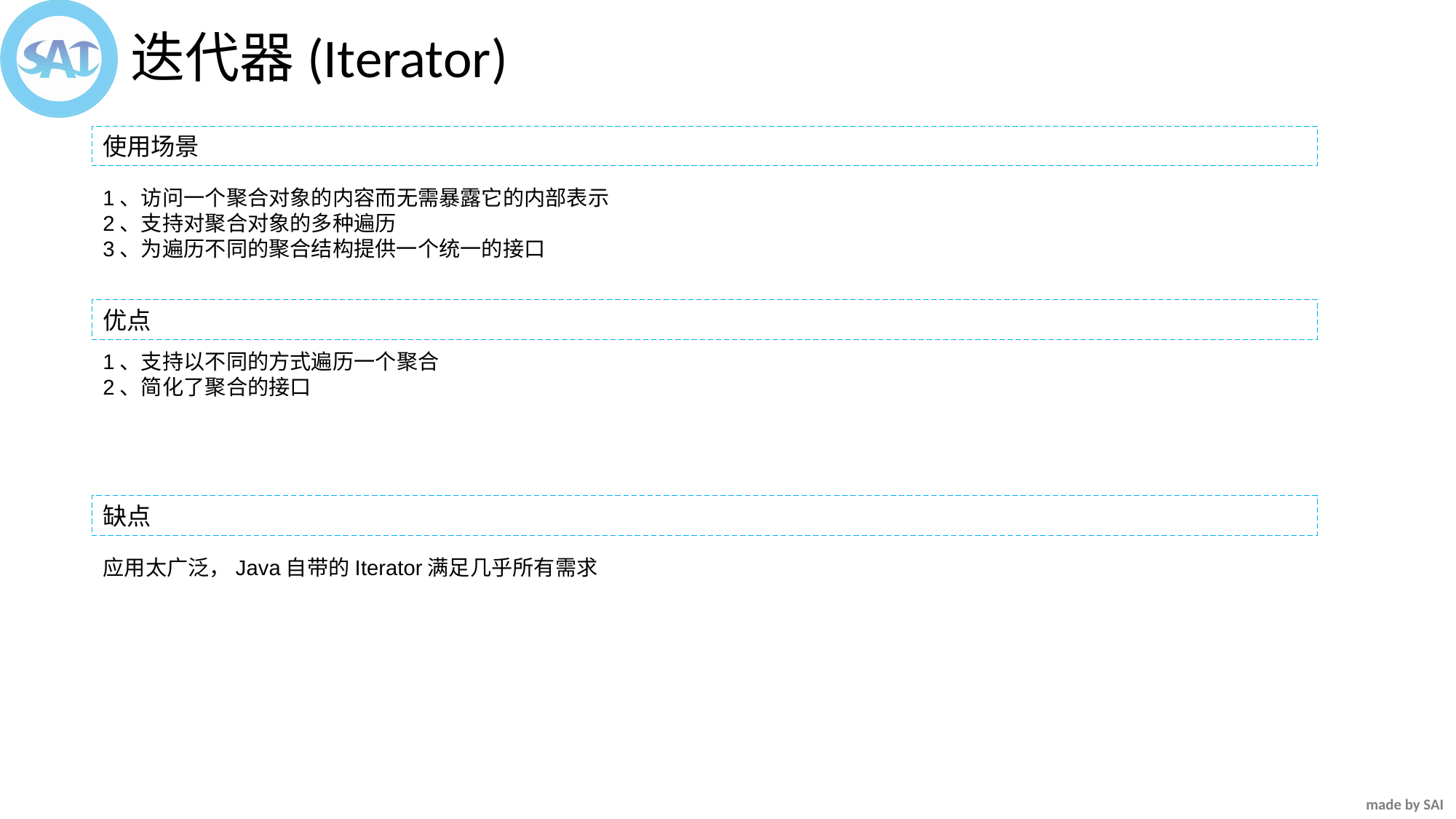

迭代器(Iterator)
使用场景
1、访问一个聚合对象的内容而无需暴露它的内部表示
2、支持对聚合对象的多种遍历
3、为遍历不同的聚合结构提供一个统一的接口
优点
1、支持以不同的方式遍历一个聚合
2、简化了聚合的接口
缺点
应用太广泛，Java自带的Iterator满足几乎所有需求